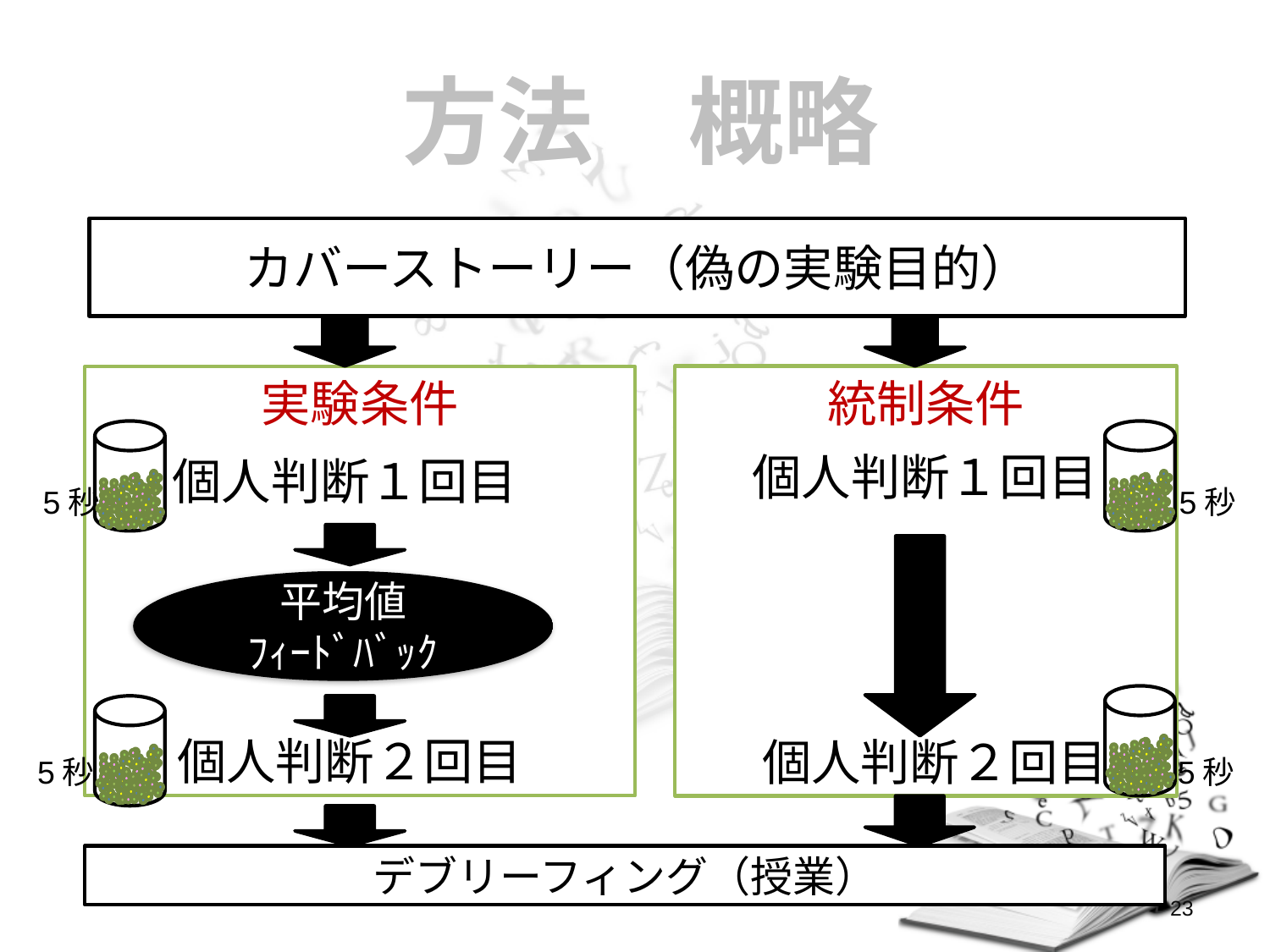

# 方法　概略
カバーストーリー（偽の実験目的）

統制条件
実験条件

5秒

5秒
個人判断１回目
個人判断１回目

平均値
ﾌｨｰﾄﾞﾊﾞｯｸ

5秒

5秒

個人判断２回目
個人判断２回目

デブリーフィング（授業）
23